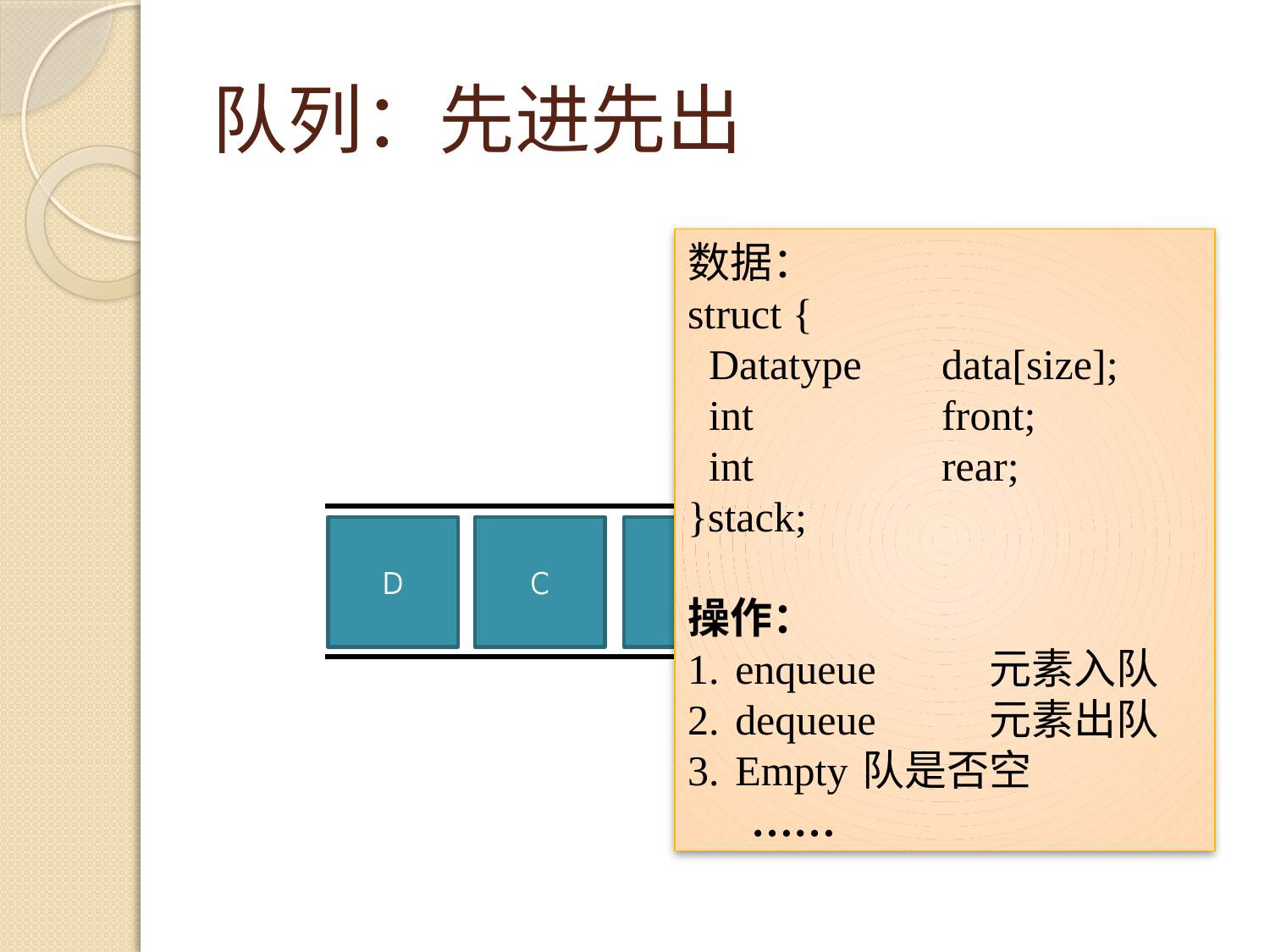

# 队列：先进先出

数据：
struct {
  Datatype	data[size];
  int 		front;
  int		rear;
}stack;

操作：
enqueue	元素入队
dequeue	元素出队
Empty	队是否空
      ……
D
B
C